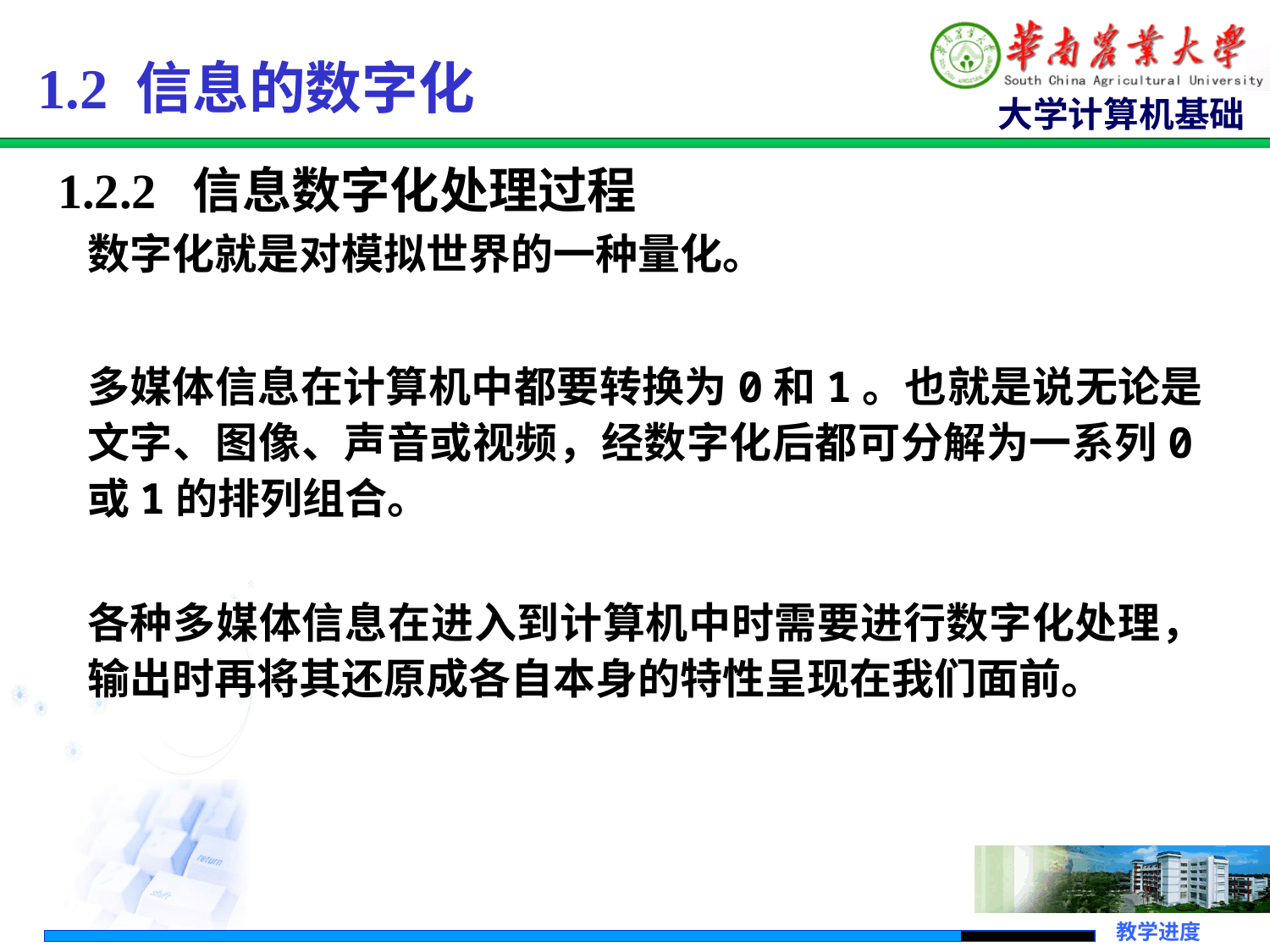

1.2 信息的数字化
1.2.2  信息数字化处理过程
数字化就是对模拟世界的一种量化。

多媒体信息在计算机中都要转换为0和1。也就是说无论是文字、图像、声音或视频，经数字化后都可分解为一系列0或1的排列组合。

各种多媒体信息在进入到计算机中时需要进行数字化处理，输出时再将其还原成各自本身的特性呈现在我们面前。